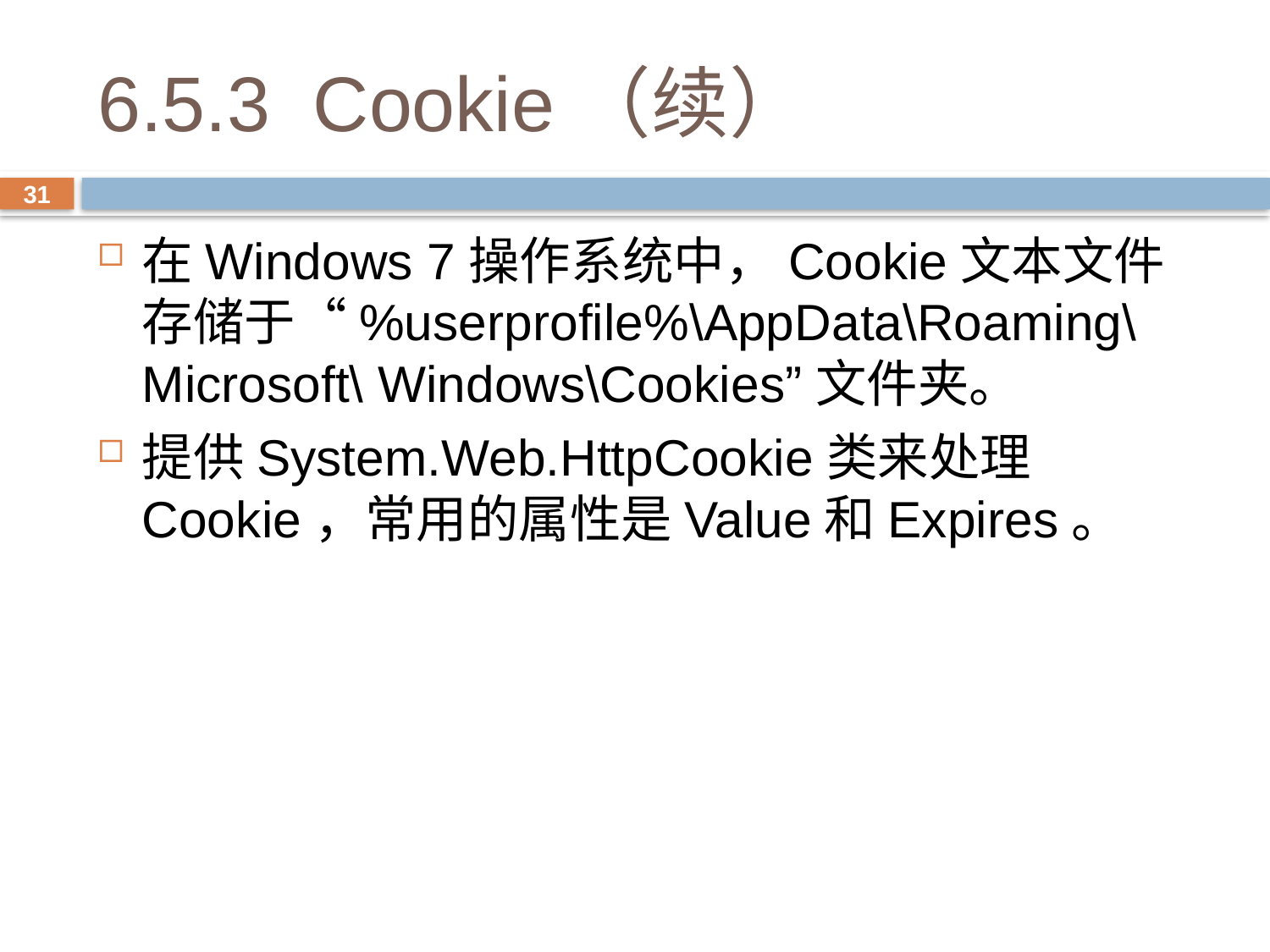

# 6.5.3  Cookie（续）
31
在Windows 7操作系统中，Cookie文本文件存储于“%userprofile%\AppData\Roaming\Microsoft\ Windows\Cookies”文件夹。
提供System.Web.HttpCookie类来处理Cookie，常用的属性是Value和Expires。